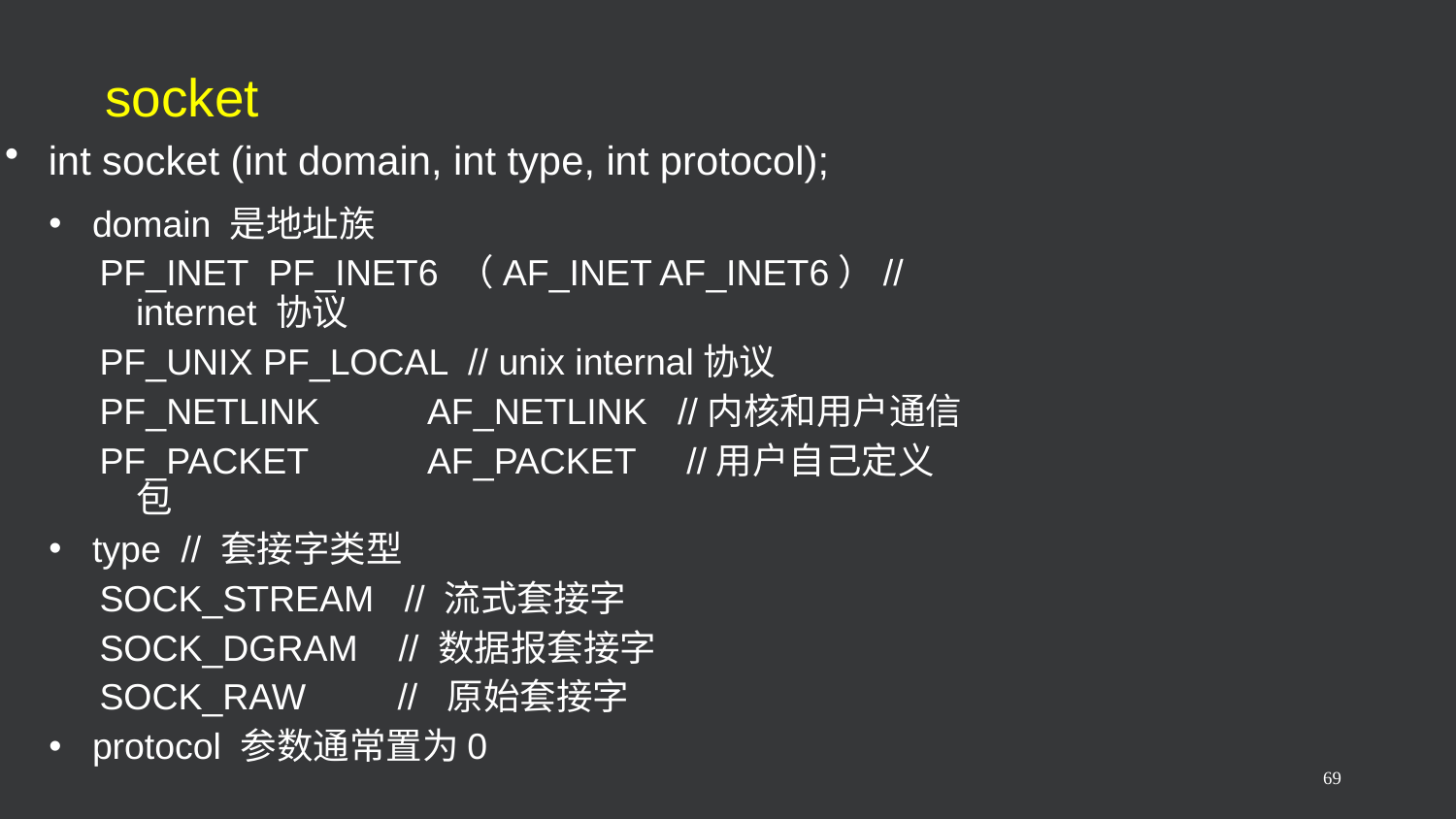

# socket
int socket (int domain, int type, int protocol);
domain 是地址族
PF_INET  PF_INET6 （AF_INET AF_INET6）// internet 协议
PF_UNIX PF_LOCAL  // unix internal协议
PF_NETLINK	AF_NETLINK   //内核和用户通信
PF_PACKET	AF_PACKET     //用户自己定义包
type  // 套接字类型
SOCK_STREAM   // 流式套接字
SOCK_DGRAM    // 数据报套接字
SOCK_RAW         //  原始套接字
protocol 参数通常置为0
69